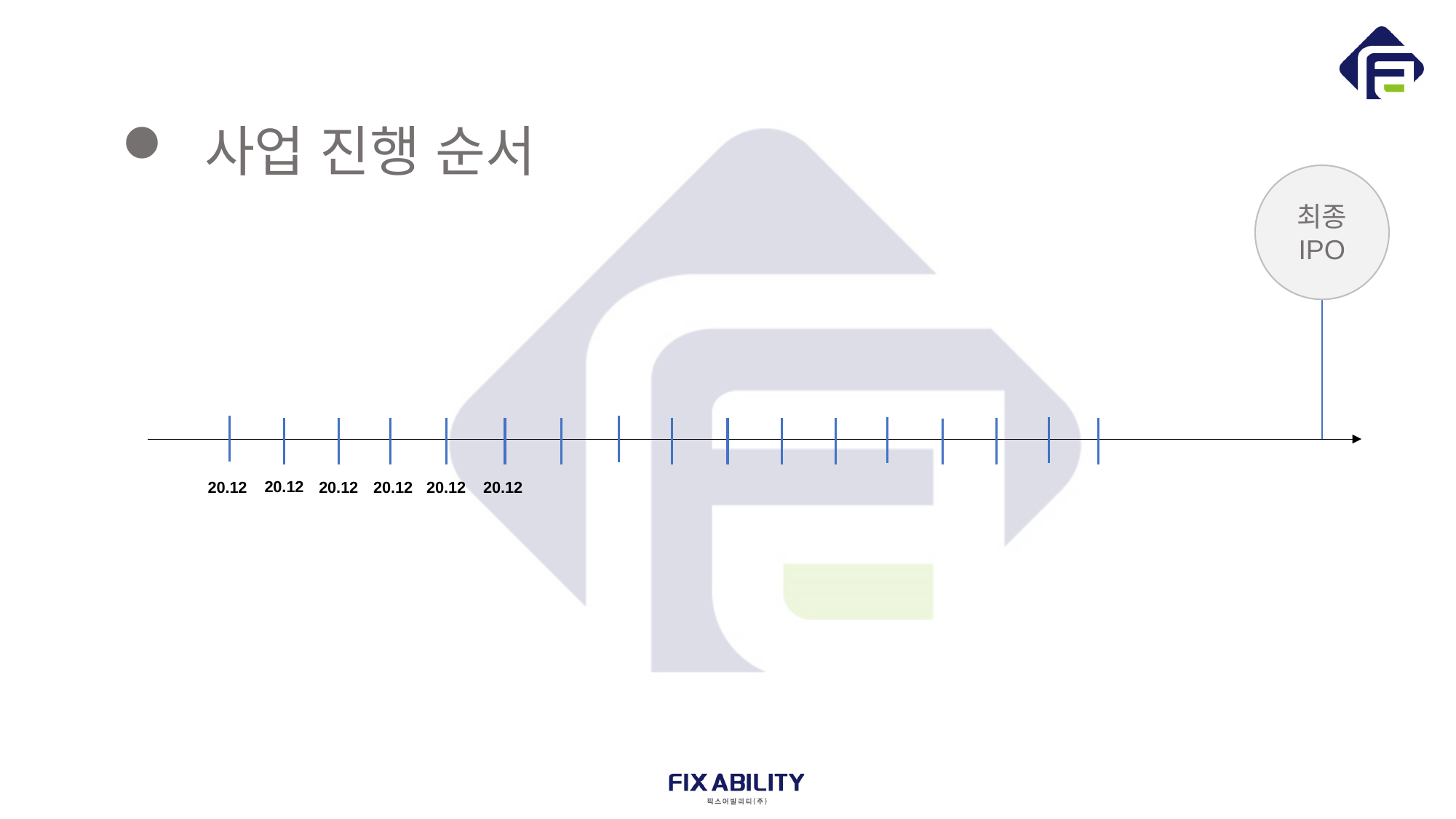

사업 진행 순서
최종
IPO
20.12
20.12
20.12
20.12
20.12
20.12